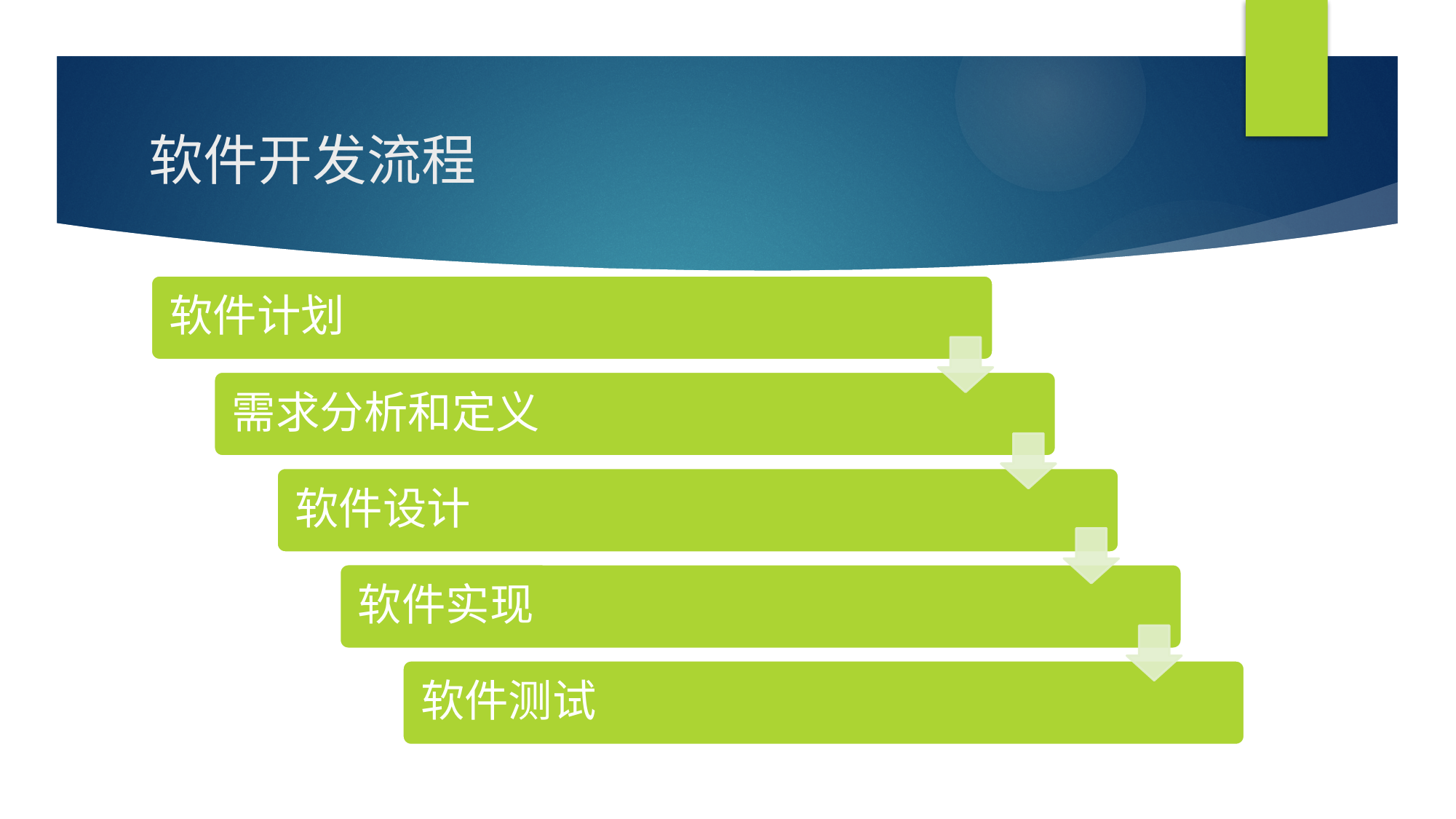

# 软件开发流程
软件计划
需求分析和定义
软件设计
软件实现
软件测试